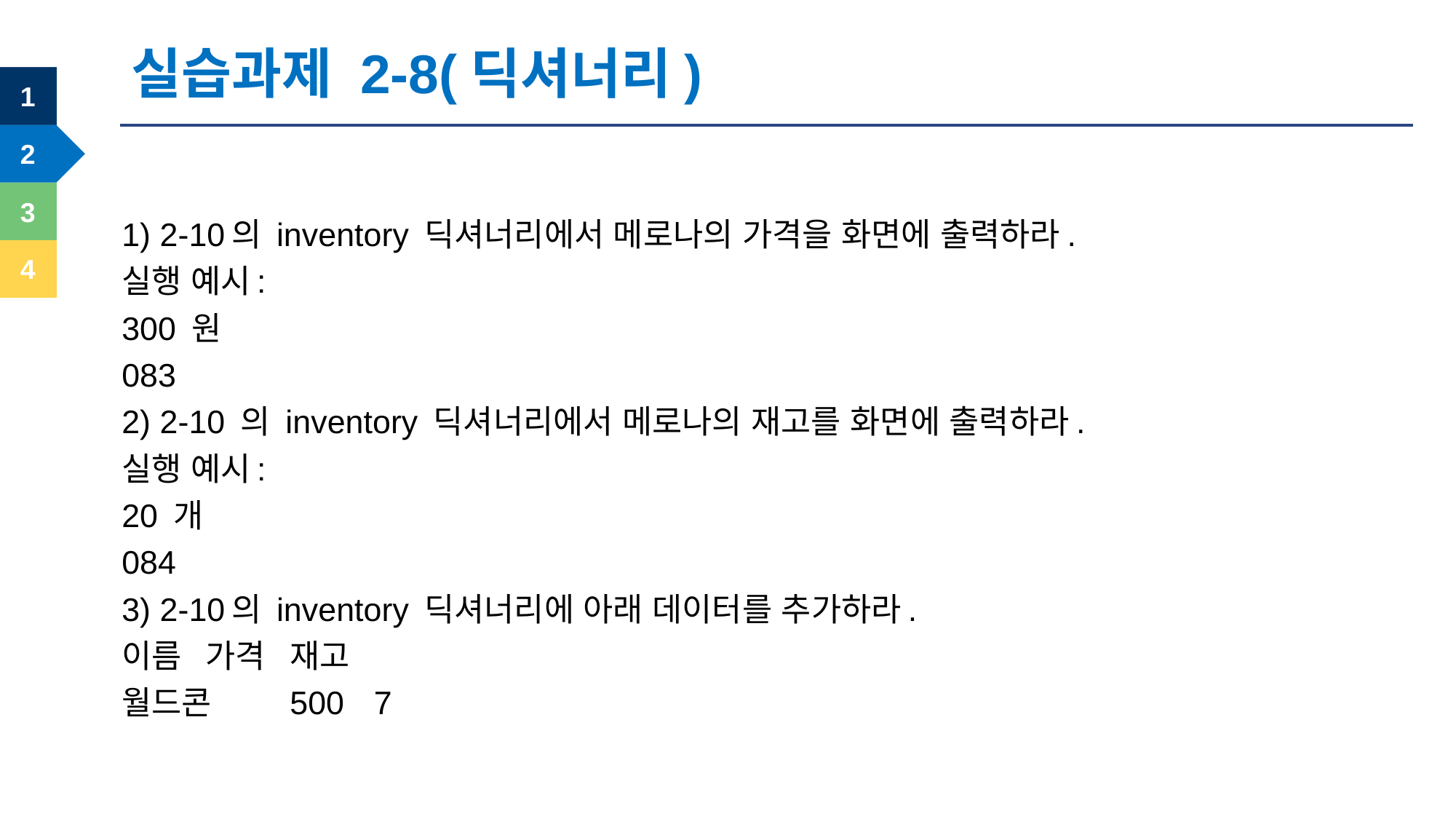

실습과제 2-8(딕셔너리)
1) 2-10의 inventory 딕셔너리에서 메로나의 가격을 화면에 출력하라.
실행 예시:
300 원
083
2) 2-10 의 inventory 딕셔너리에서 메로나의 재고를 화면에 출력하라.
실행 예시:
20 개
084
3) 2-10의 inventory 딕셔너리에 아래 데이터를 추가하라.
이름	가격	재고
월드콘	500	7